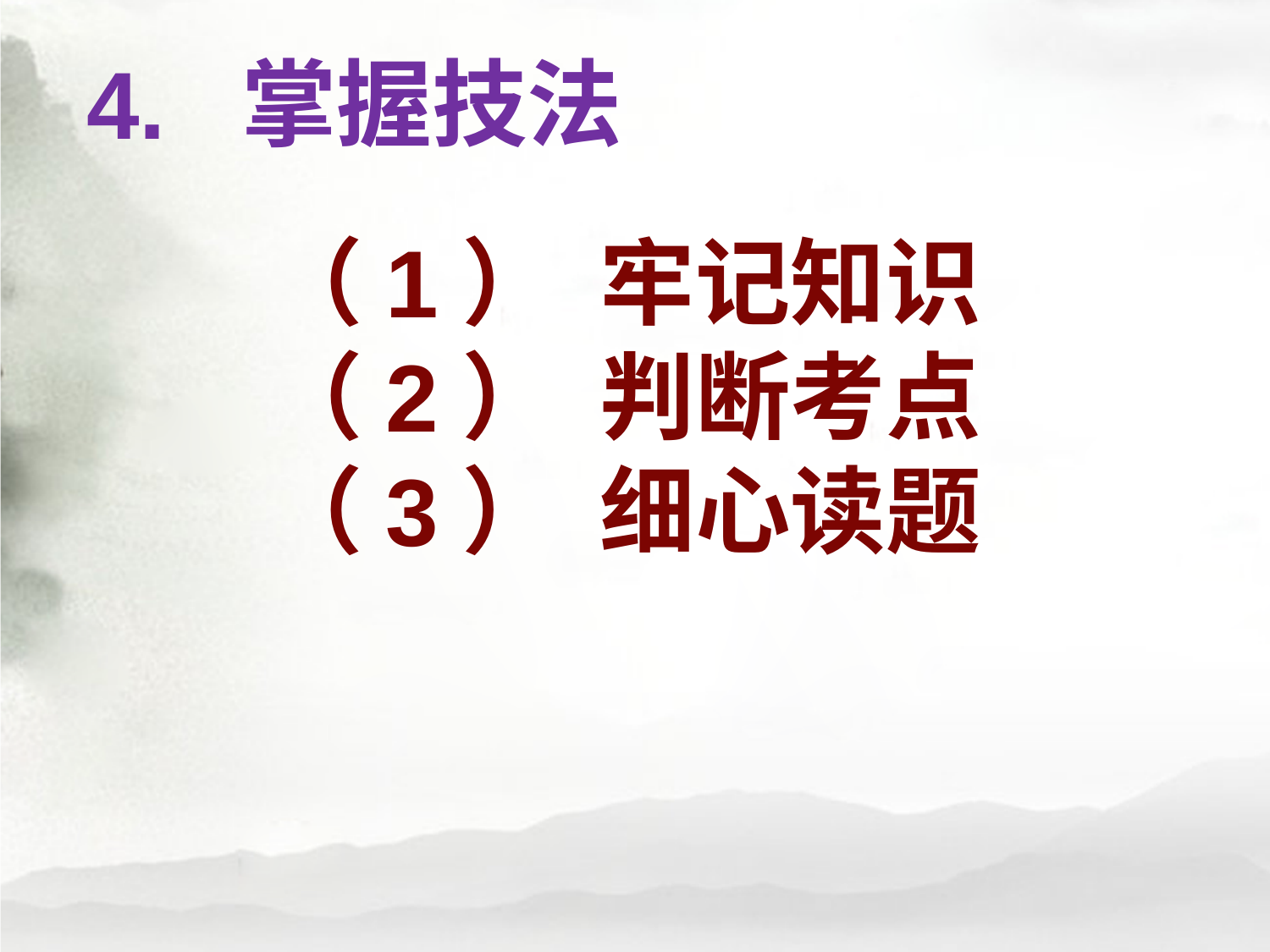

# 4.  掌握技法
（1）  牢记知识
（2）  判断考点
（3）  细心读题